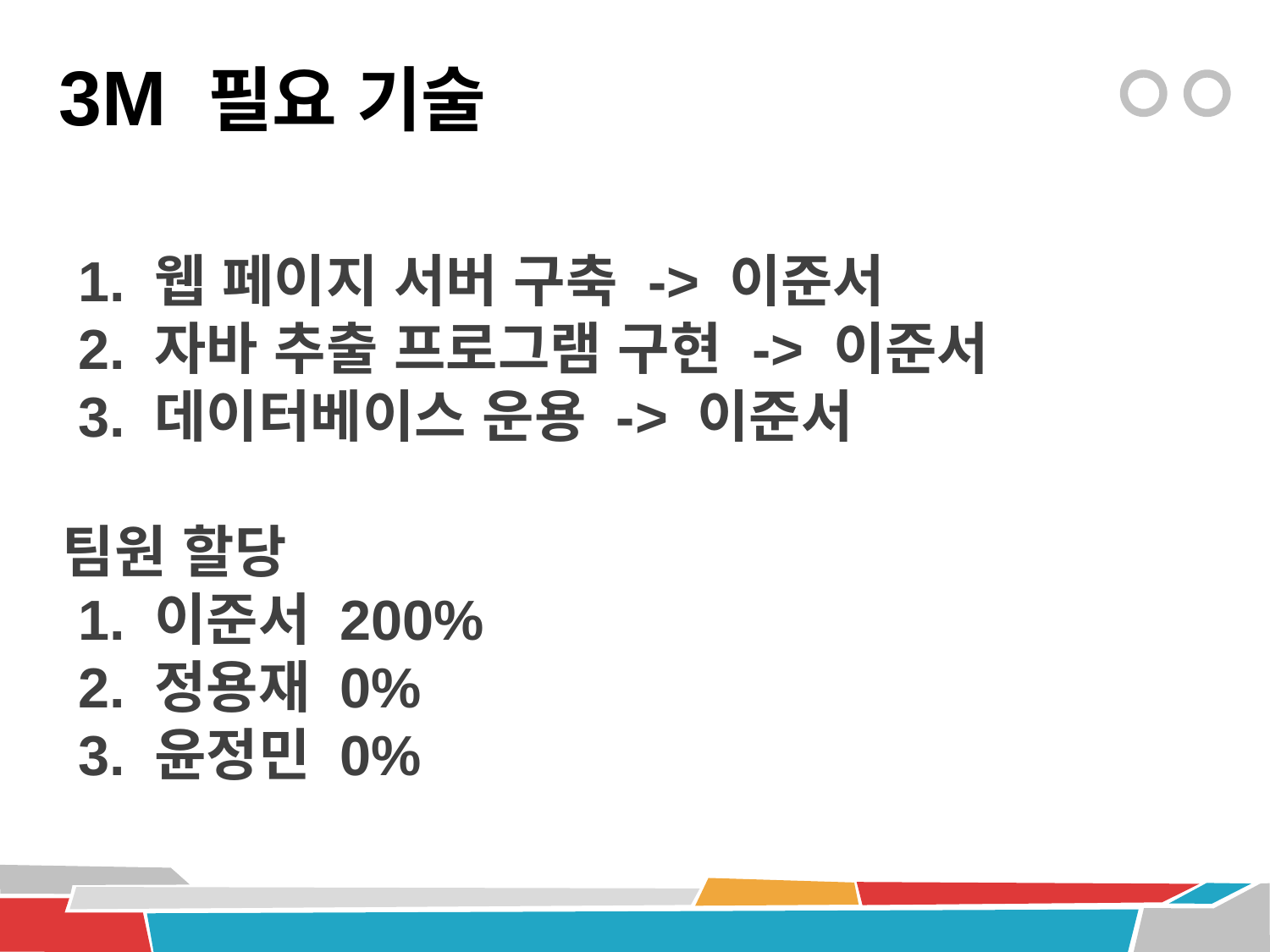

# 3M 필요 기술
 1. 웹 페이지 서버 구축 -> 이준서
 2. 자바 추출 프로그램 구현 -> 이준서
 3. 데이터베이스 운용 -> 이준서

팀원 할당
 1. 이준서 200%
 2. 정용재 0%
 3. 윤정민 0%